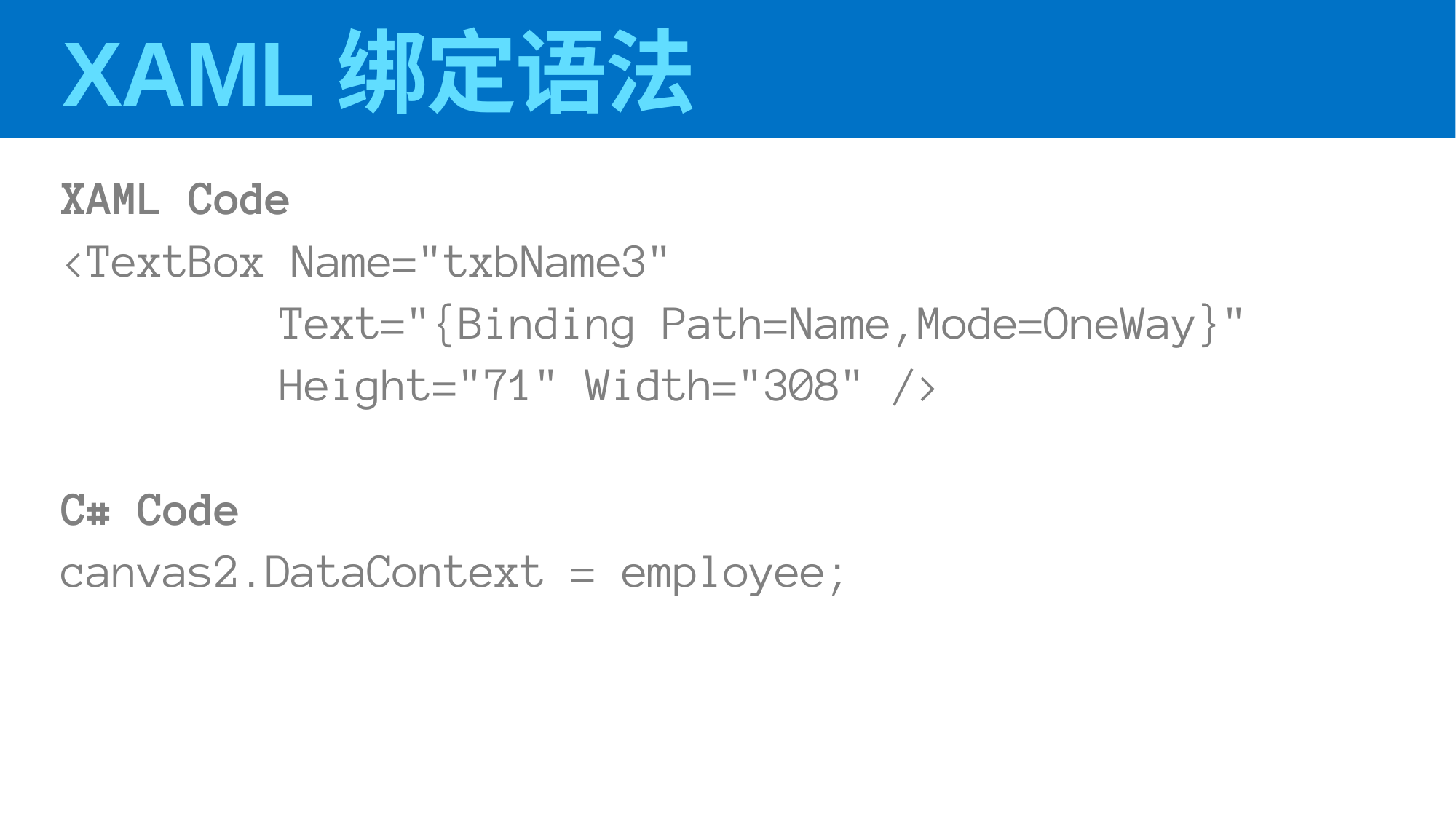

# XAML绑定语法
XAML Code
<TextBox Name="txbName3"
		Text="{Binding Path=Name,Mode=OneWay}"
		Height="71" Width="308" />

C# Code
canvas2.DataContext = employee;